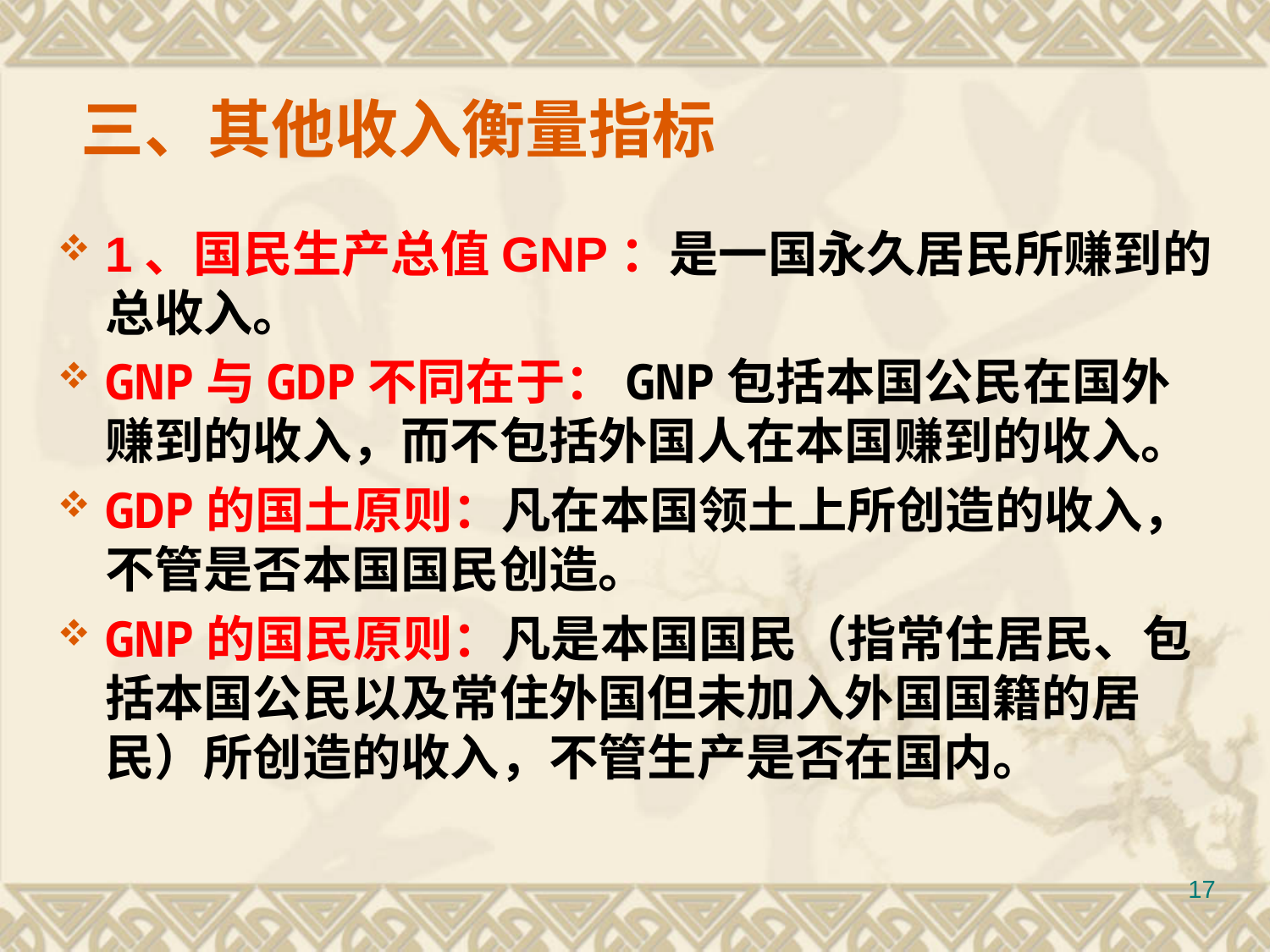

# 三、其他收入衡量指标
1、国民生产总值GNP：是一国永久居民所赚到的总收入。
GNP与GDP不同在于：GNP包括本国公民在国外赚到的收入，而不包括外国人在本国赚到的收入。
GDP的国土原则：凡在本国领土上所创造的收入，不管是否本国国民创造。
GNP的国民原则：凡是本国国民（指常住居民、包括本国公民以及常住外国但未加入外国国籍的居民）所创造的收入，不管生产是否在国内。

17